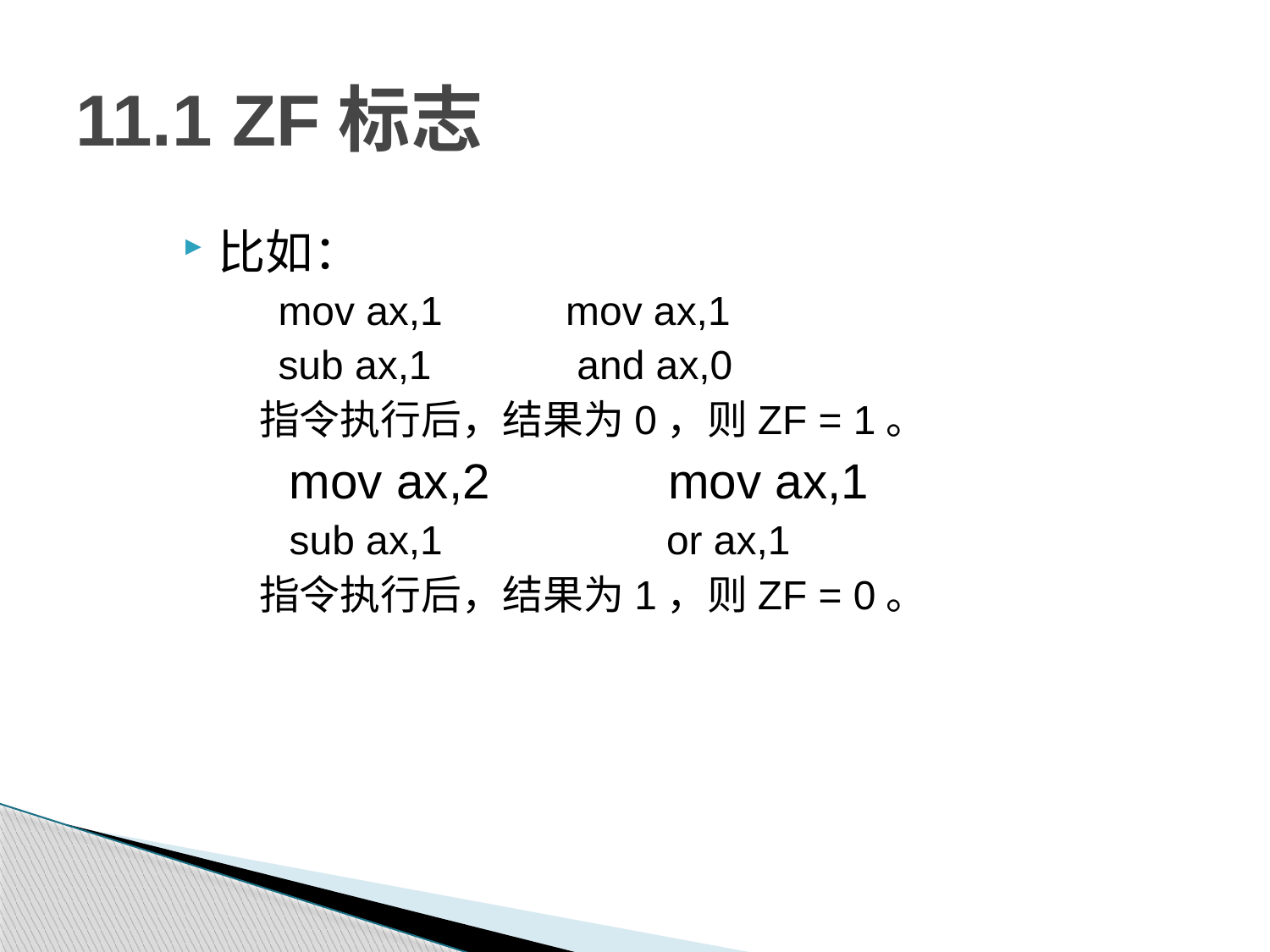

# 11.1 ZF标志
比如：
     mov ax,1           mov ax,1
     sub ax,1             and ax,0
   指令执行后，结果为0，则ZF = 1。
        mov ax,2             mov ax,1
      sub ax,1                    or ax,1
   指令执行后，结果为1，则ZF = 0。